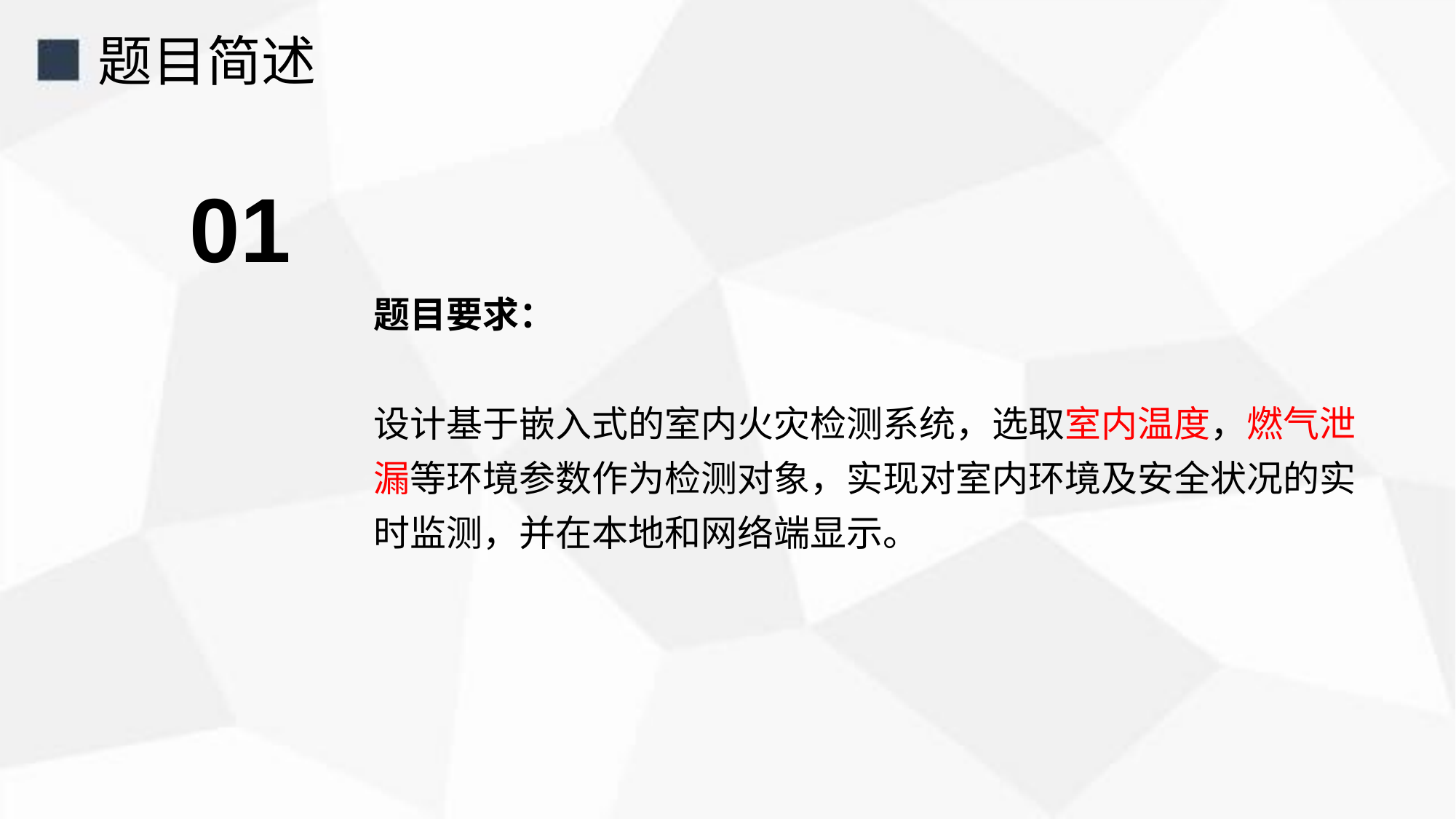

# 题目简述
01

题目要求：

设计基于嵌入式的室内火灾检测系统，选取室内温度，燃气泄漏等环境参数作为检测对象，实现对室内环境及安全状况的实时监测，并在本地和网络端显示。